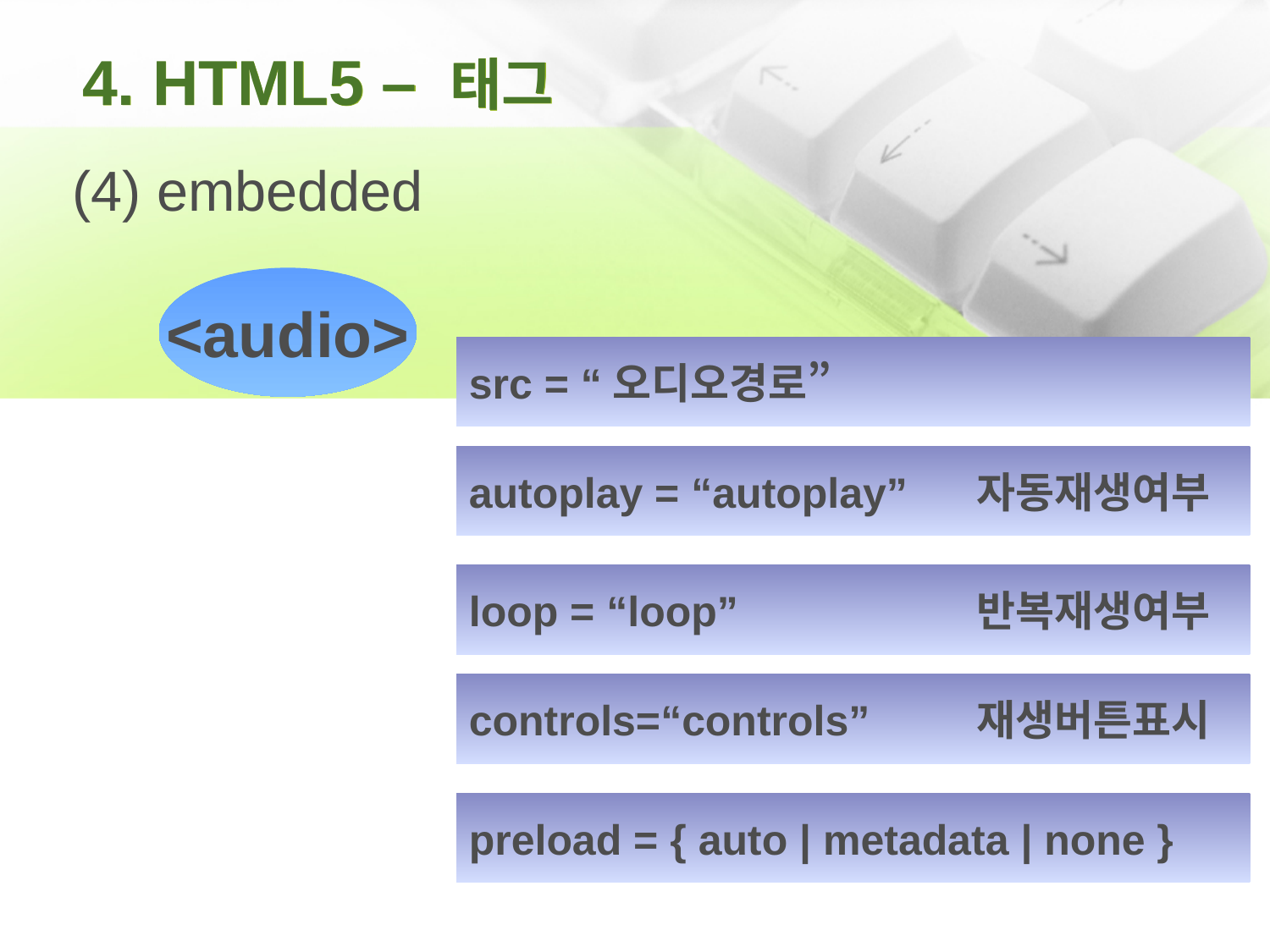

# 4. HTML5 – 태그
(4) embedded
<audio>
src = “오디오경로”
autoplay = “autoplay”	자동재생여부
loop = “loop”		반복재생여부
controls=“controls”	재생버튼표시
preload = { auto | metadata | none }